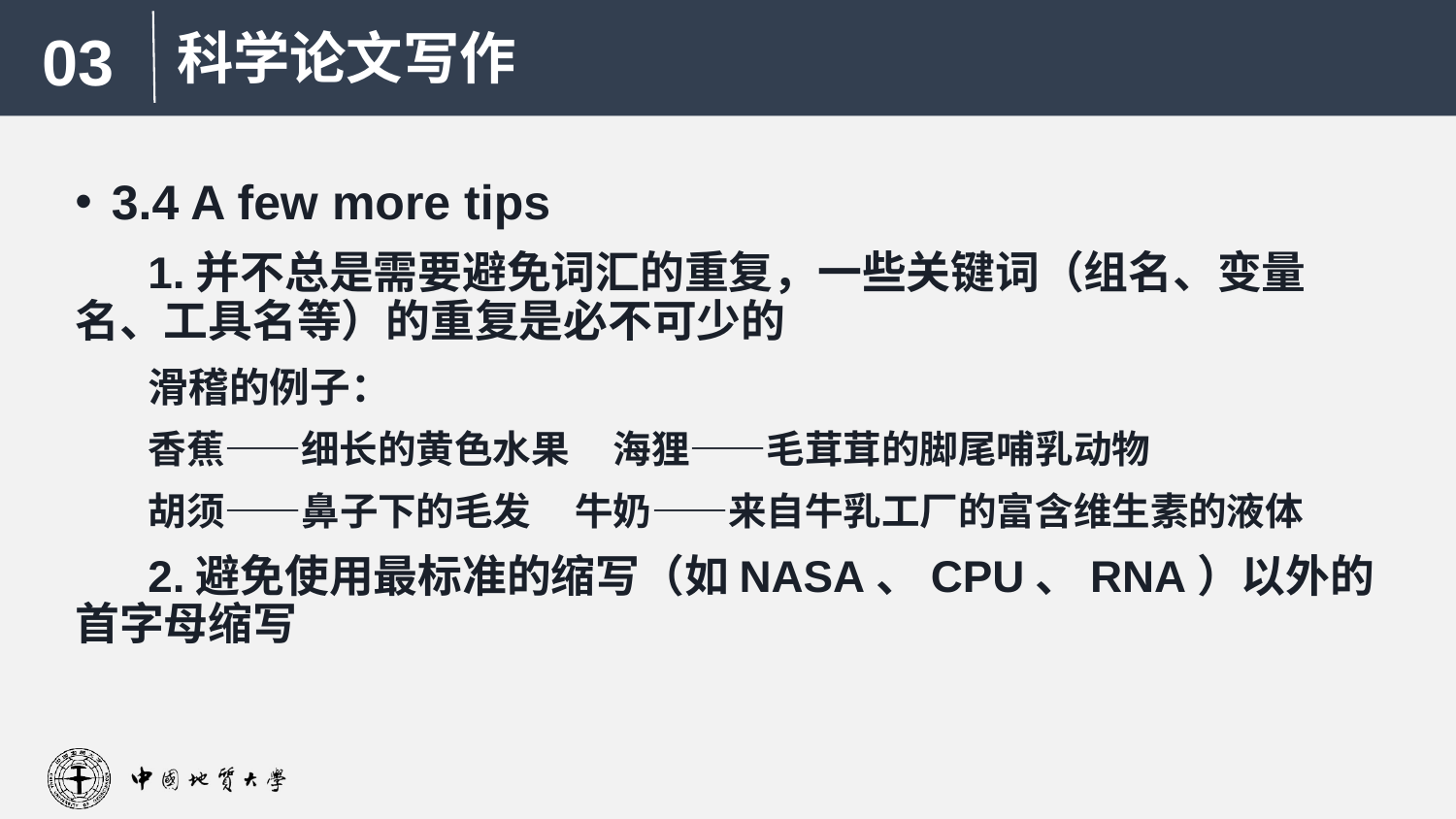

科学论文写作
03
3.4 A few more tips
1.并不总是需要避免词汇的重复，一些关键词（组名、变量名、工具名等）的重复是必不可少的
滑稽的例子：
香蕉——细长的黄色水果     海狸——毛茸茸的脚尾哺乳动物
胡须——鼻子下的毛发     牛奶——来自牛乳工厂的富含维生素的液体
2.避免使用最标准的缩写（如NASA、CPU、RNA）以外的首字母缩写
20